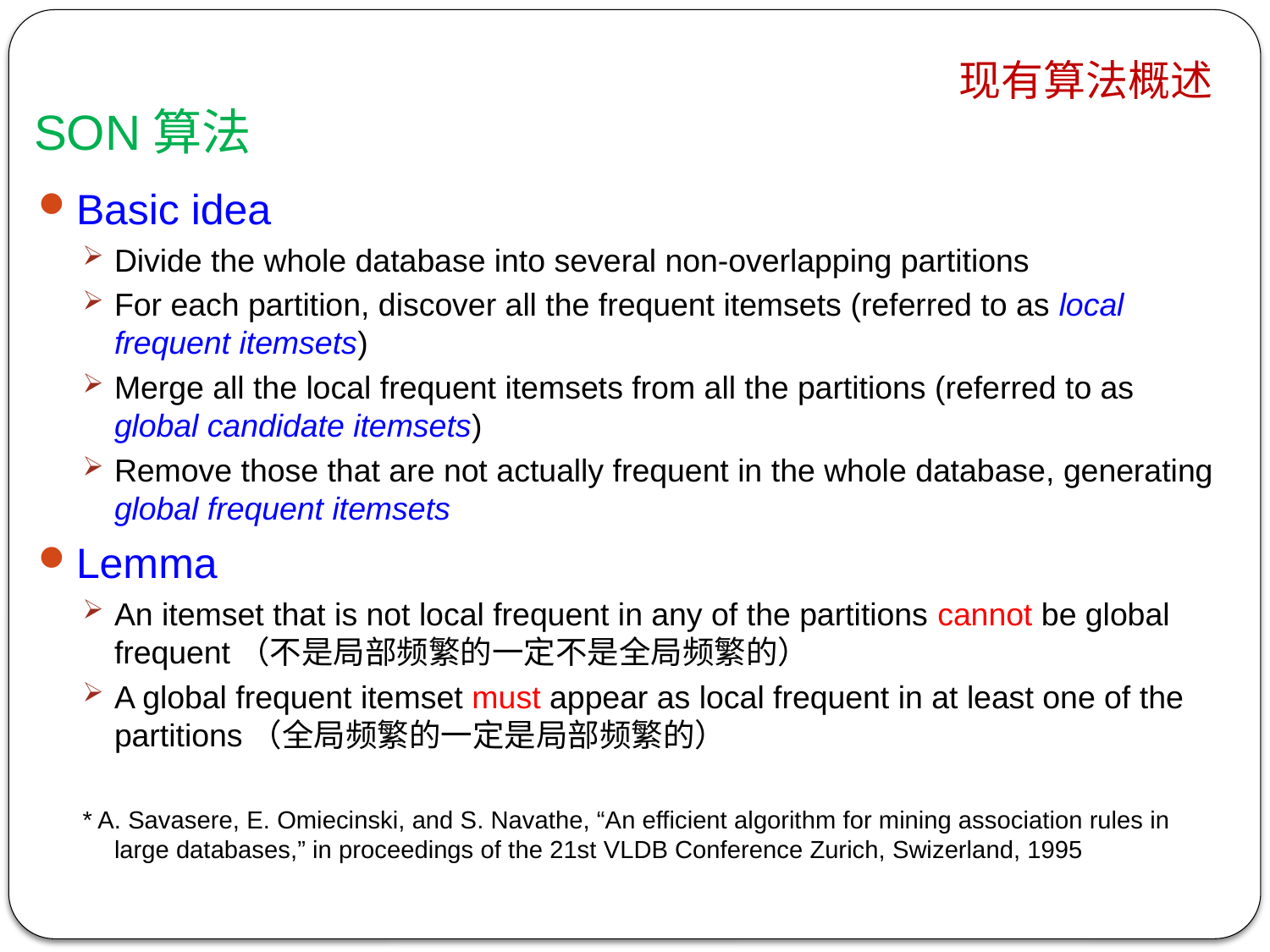

# 现有算法概述
SON算法
Basic idea
Divide the whole database into several non-overlapping partitions
For each partition, discover all the frequent itemsets (referred to as local frequent itemsets)
Merge all the local frequent itemsets from all the partitions (referred to as global candidate itemsets)
Remove those that are not actually frequent in the whole database, generating global frequent itemsets
Lemma
An itemset that is not local frequent in any of the partitions cannot be global frequent（不是局部频繁的一定不是全局频繁的）
A global frequent itemset must appear as local frequent in at least one of the partitions（全局频繁的一定是局部频繁的）

* A. Savasere, E. Omiecinski, and S. Navathe, “An efficient algorithm for mining association rules in large databases,” in proceedings of the 21st VLDB Conference Zurich, Swizerland, 1995